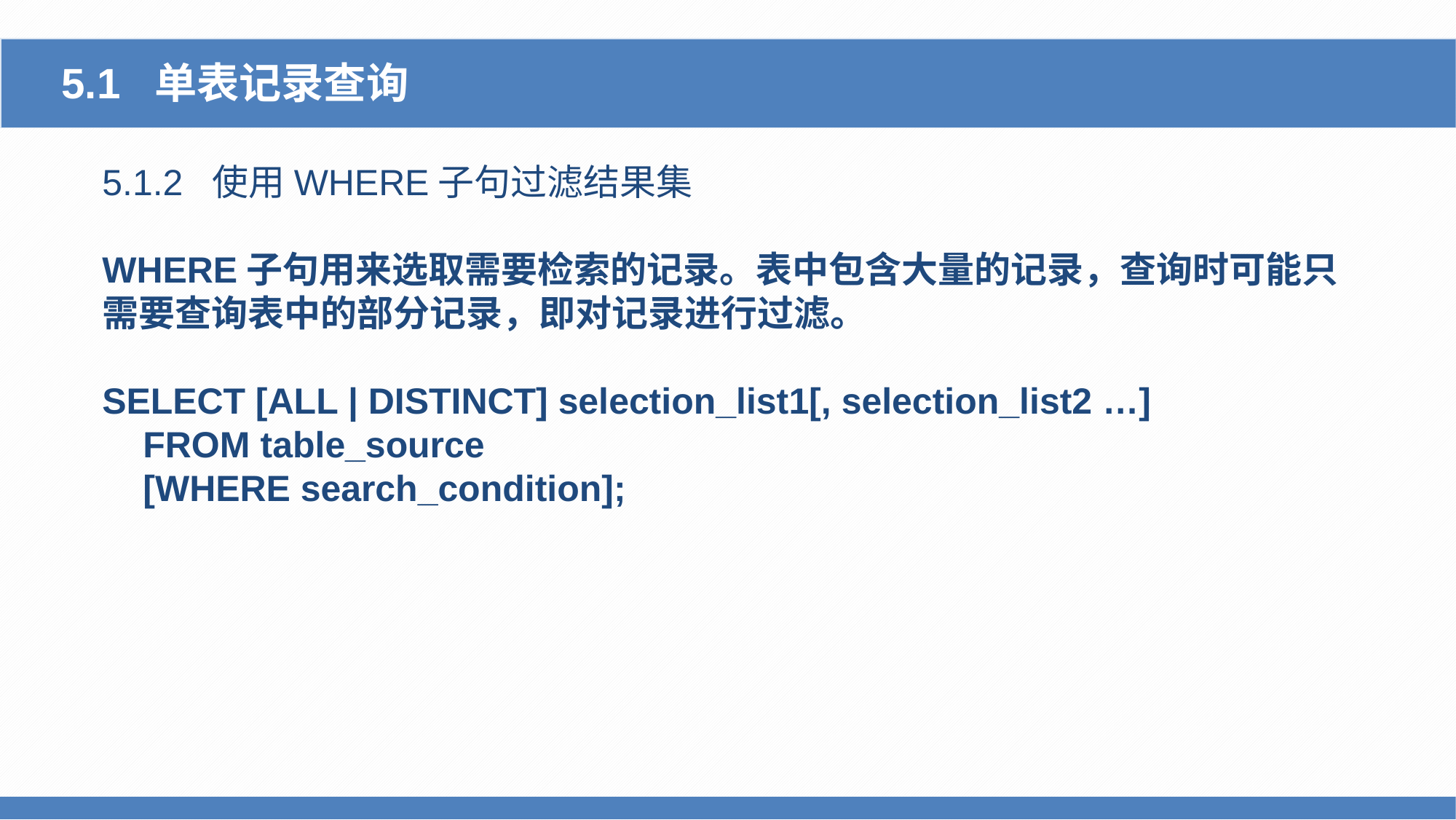

5.1  单表记录查询
5.1.2  使用WHERE子句过滤结果集

WHERE子句用来选取需要检索的记录。表中包含大量的记录，查询时可能只需要查询表中的部分记录，即对记录进行过滤。

SELECT [ALL | DISTINCT] selection_list1[, selection_list2 …]
    FROM table_source
    [WHERE search_condition];